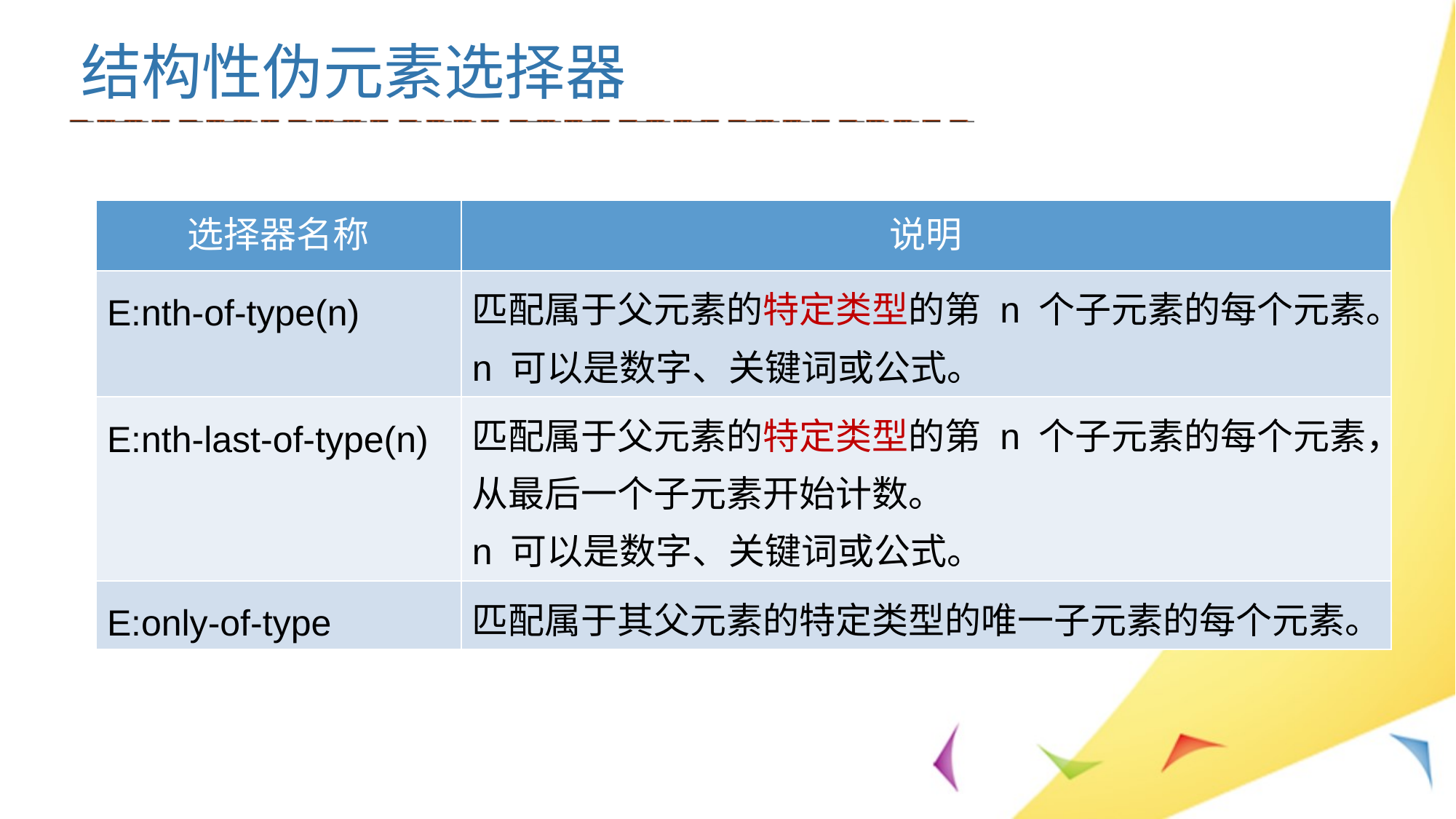

结构性伪元素选择器
| 选择器名称 | 说明 |
| --- | --- |
| E:nth-of-type(n) | 匹配属于父元素的特定类型的第 n 个子元素的每个元素。 n 可以是数字、关键词或公式。 |
| E:nth-last-of-type(n) | 匹配属于父元素的特定类型的第 n 个子元素的每个元素，从最后一个子元素开始计数。 n 可以是数字、关键词或公式。 |
| E:only-of-type | 匹配属于其父元素的特定类型的唯一子元素的每个元素。 |